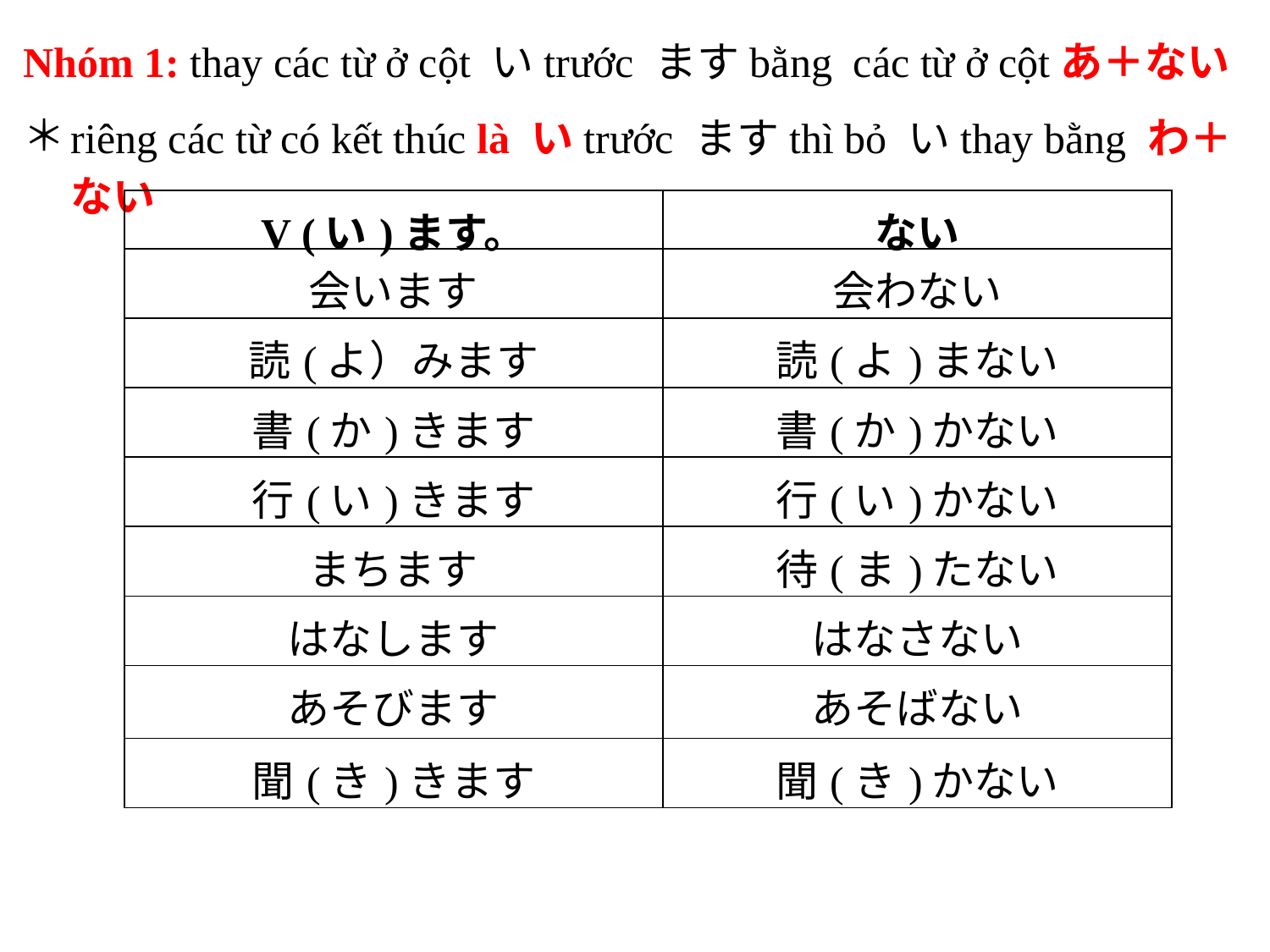

Nhóm 1: thay các từ ở cột いtrước ますbằng  các từ ở cộtあ＋ない
riêng các từ có kết thúc là いtrước ますthì bỏ いthay bằng わ＋ない

| V (い)ます。 | ない |
| --- | --- |
| 会います | 会わない |
| 読(よ）みます | 読(よ)まない |
| 書(か)きます | 書(か)かない |
| 行(い)きます | 行(い)かない |
| まちます | 待(ま)たない |
| はなします | はなさない |
| あそびます | あそばない |
| 聞(き)きます | 聞(き)かない |